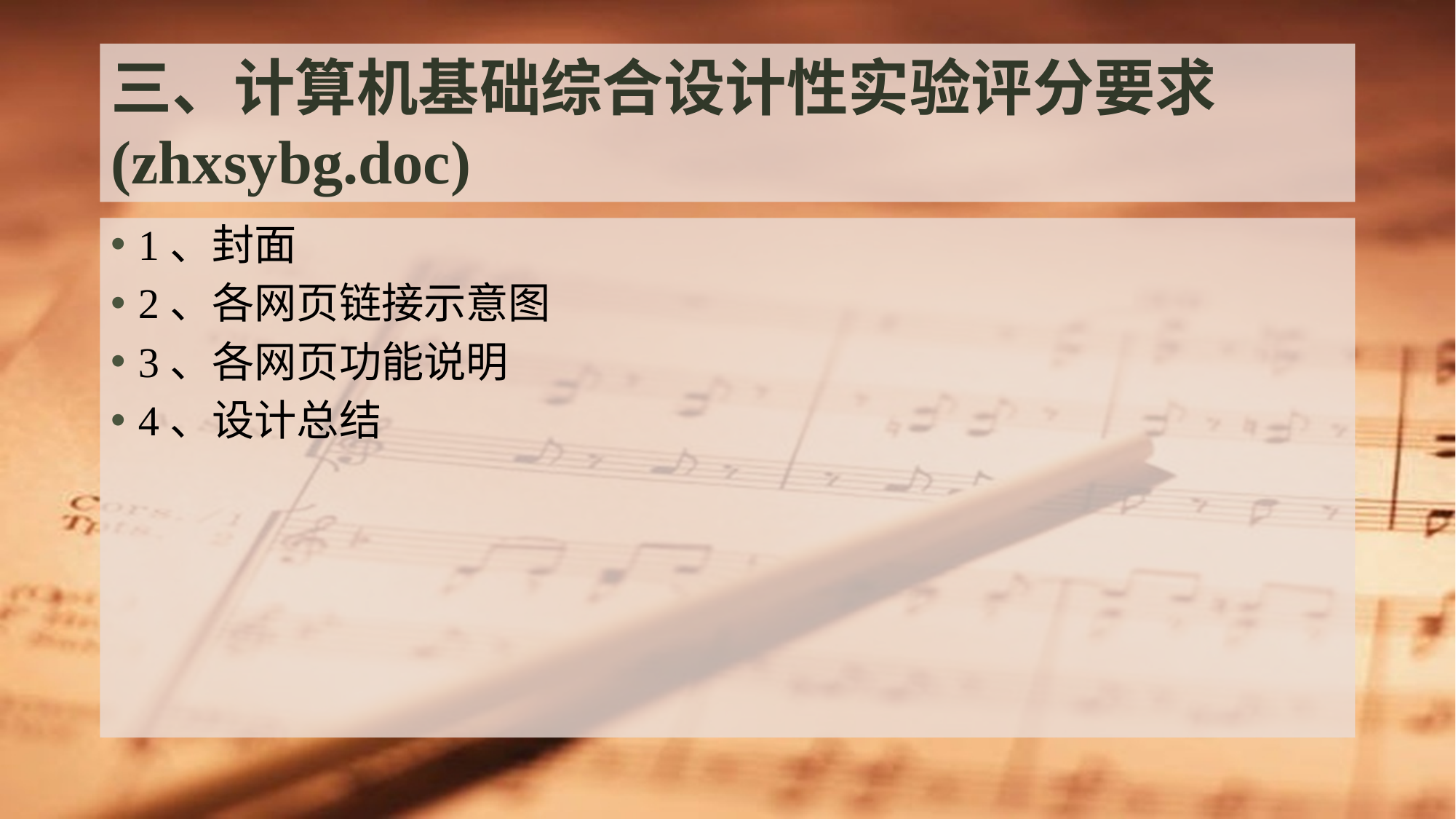

# 三、计算机基础综合设计性实验评分要求(zhxsybg.doc)
1、封面
2、各网页链接示意图
3、各网页功能说明
4、设计总结